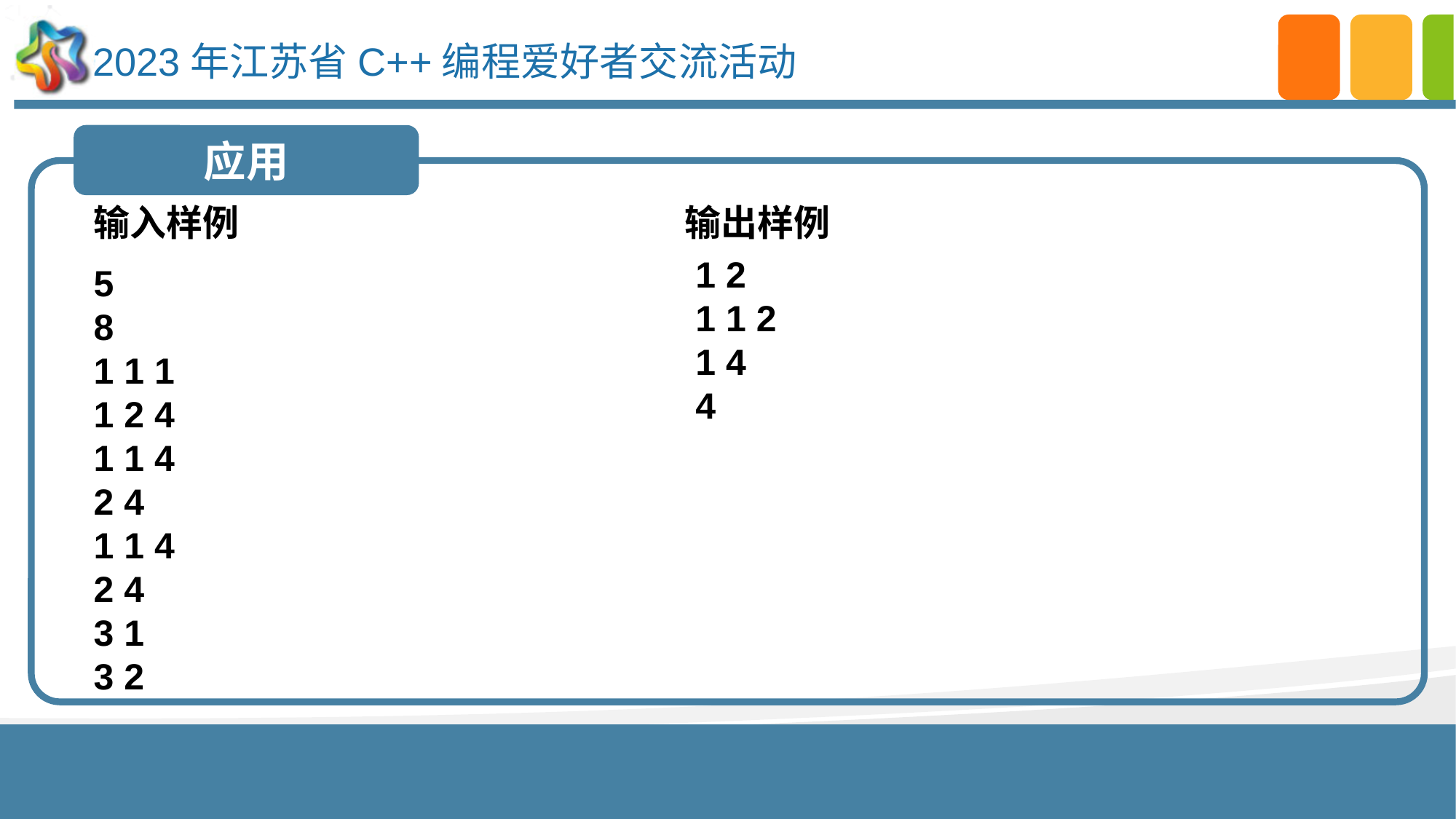

应用
输入样例
输出样例
1 2
1 1 2
1 4
4
5
8
1 1 1
1 2 4
1 1 4
2 4
1 1 4
2 4
3 1
3 2